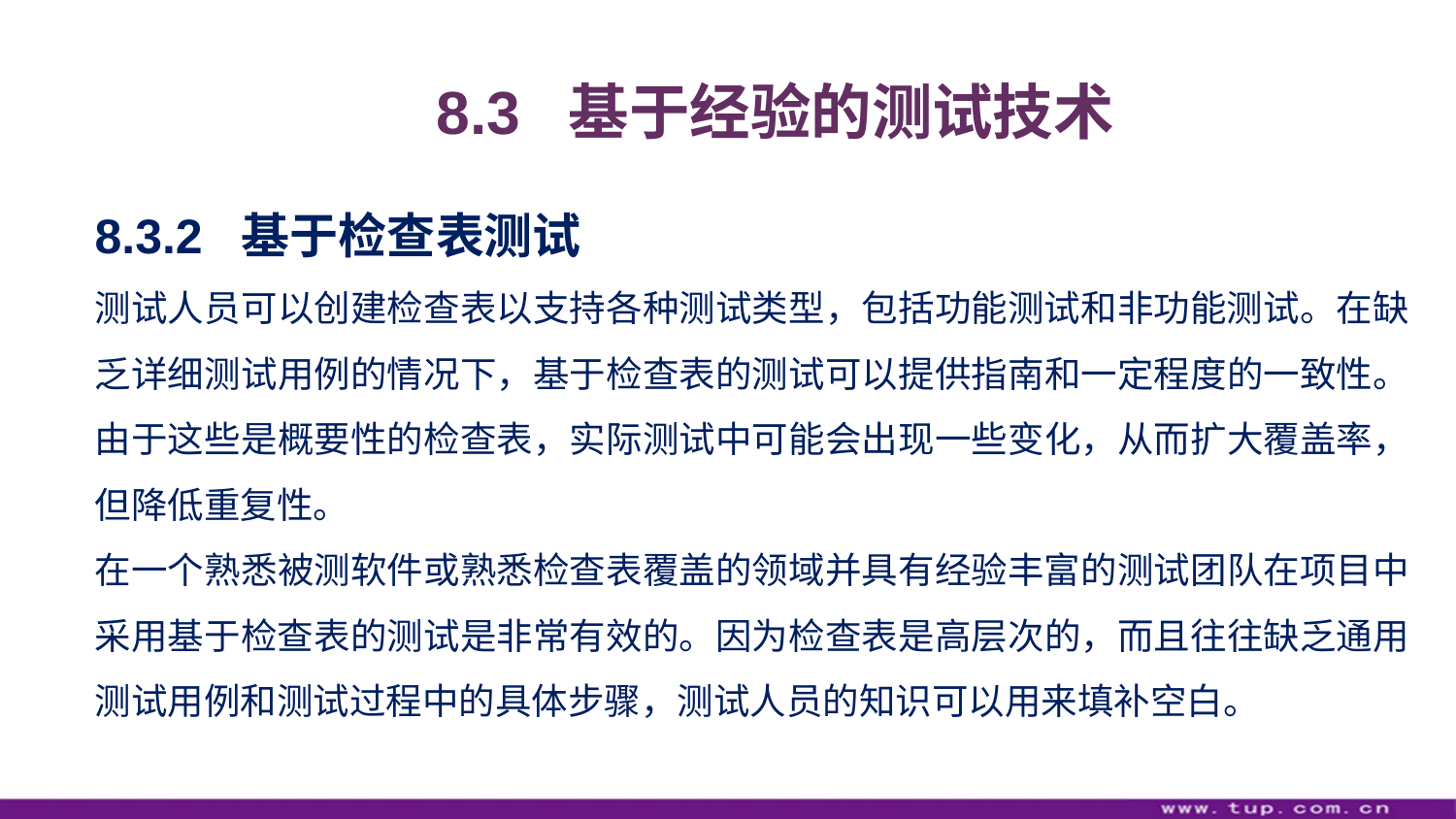

8.3  基于经验的测试技术

8.3.2  基于检查表测试
测试人员可以创建检查表以支持各种测试类型，包括功能测试和非功能测试。在缺乏详细测试用例的情况下，基于检查表的测试可以提供指南和一定程度的一致性。由于这些是概要性的检查表，实际测试中可能会出现一些变化，从而扩大覆盖率，但降低重复性。
在一个熟悉被测软件或熟悉检查表覆盖的领域并具有经验丰富的测试团队在项目中采用基于检查表的测试是非常有效的。因为检查表是高层次的，而且往往缺乏通用测试用例和测试过程中的具体步骤，测试人员的知识可以用来填补空白。